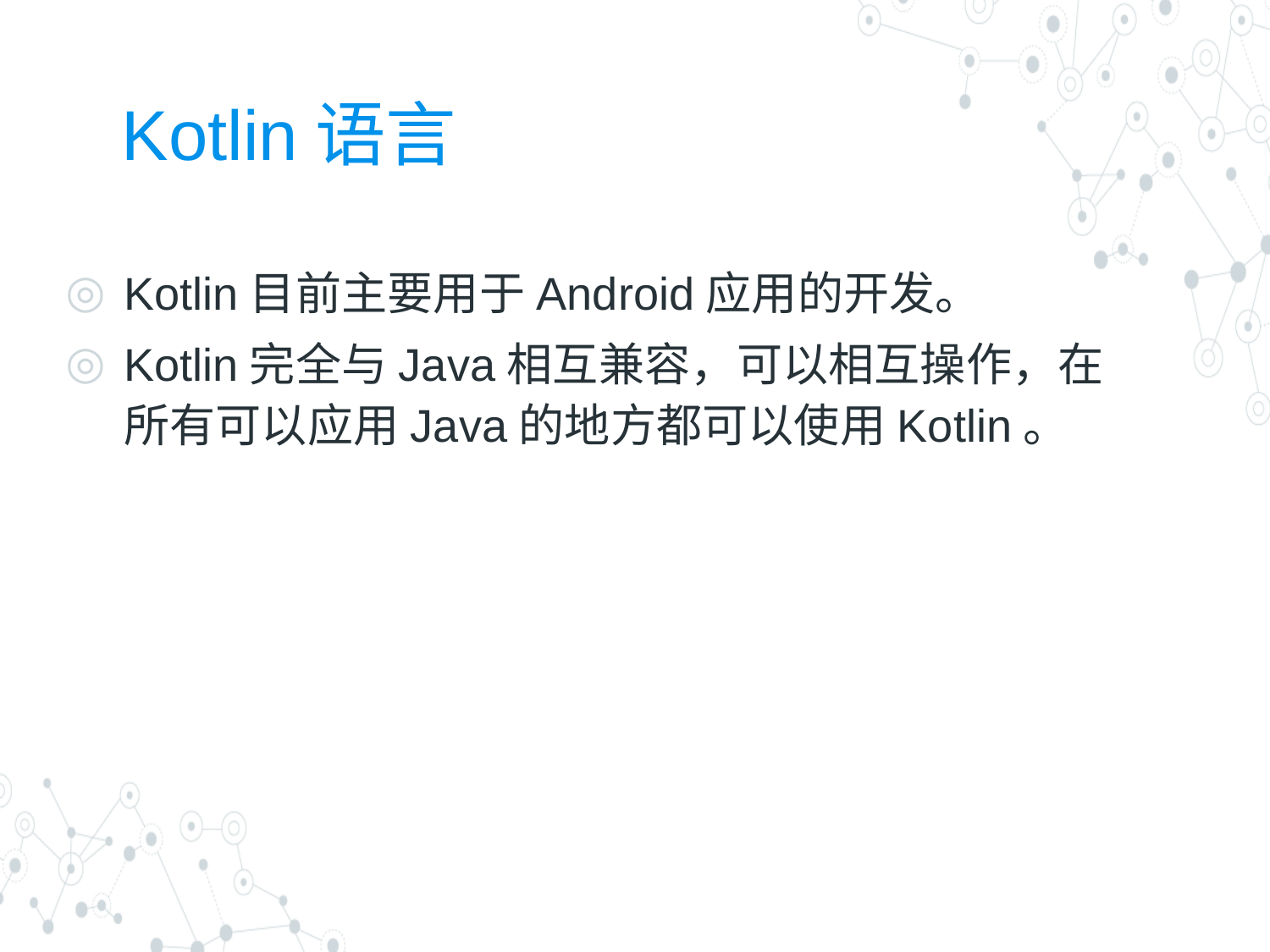

# Kotlin语言
Kotlin目前主要用于Android应用的开发。
Kotlin完全与Java相互兼容，可以相互操作，在所有可以应用Java的地方都可以使用Kotlin。